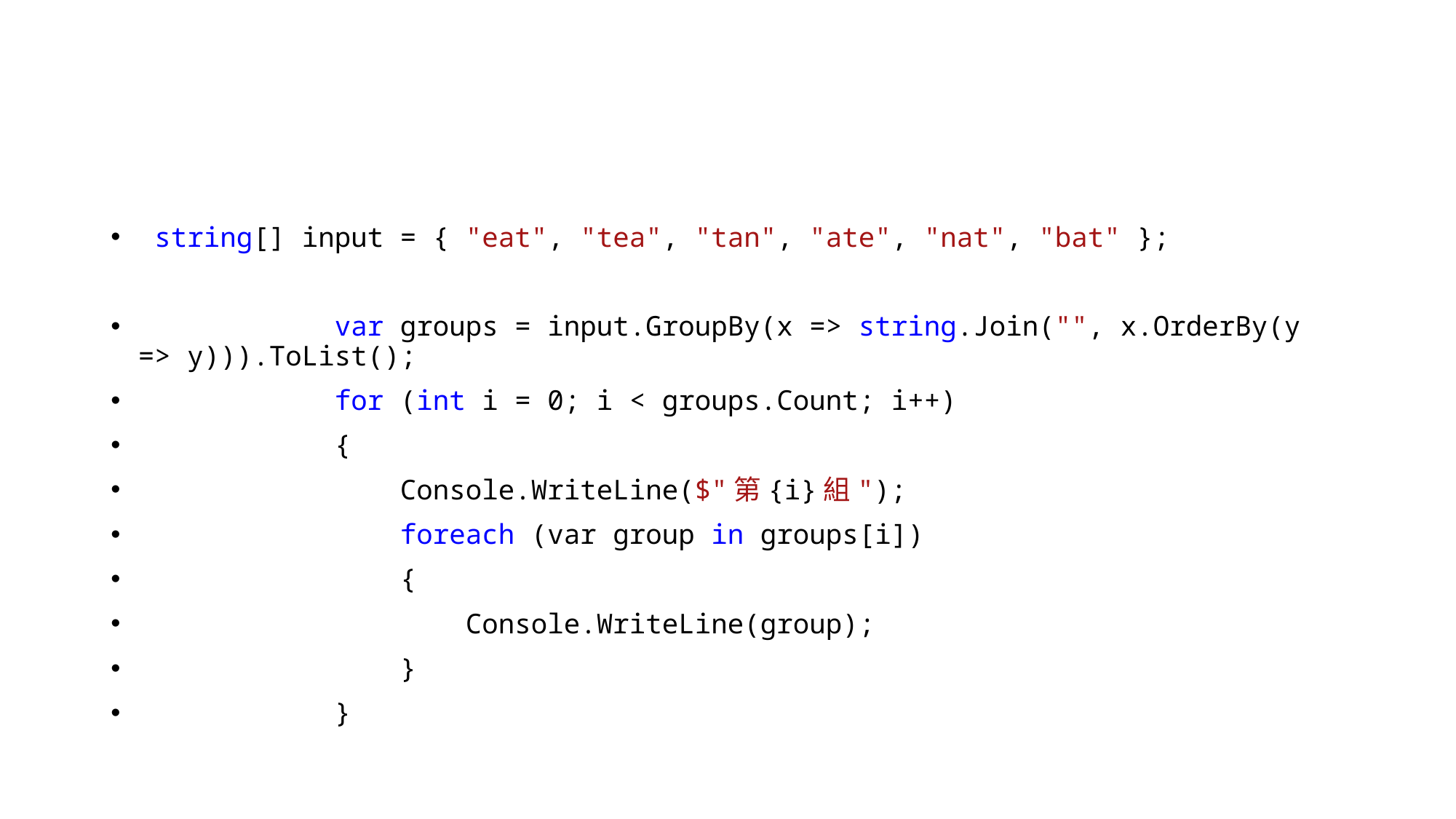

#
 string[] input = { "eat", "tea", "tan", "ate", "nat", "bat" };

            var groups = input.GroupBy(x => string.Join("", x.OrderBy(y => y))).ToList();
            for (int i = 0; i < groups.Count; i++)
            {
                Console.WriteLine($"第{i}組");
                foreach (var group in groups[i])
                {
                    Console.WriteLine(group);
                }
            }